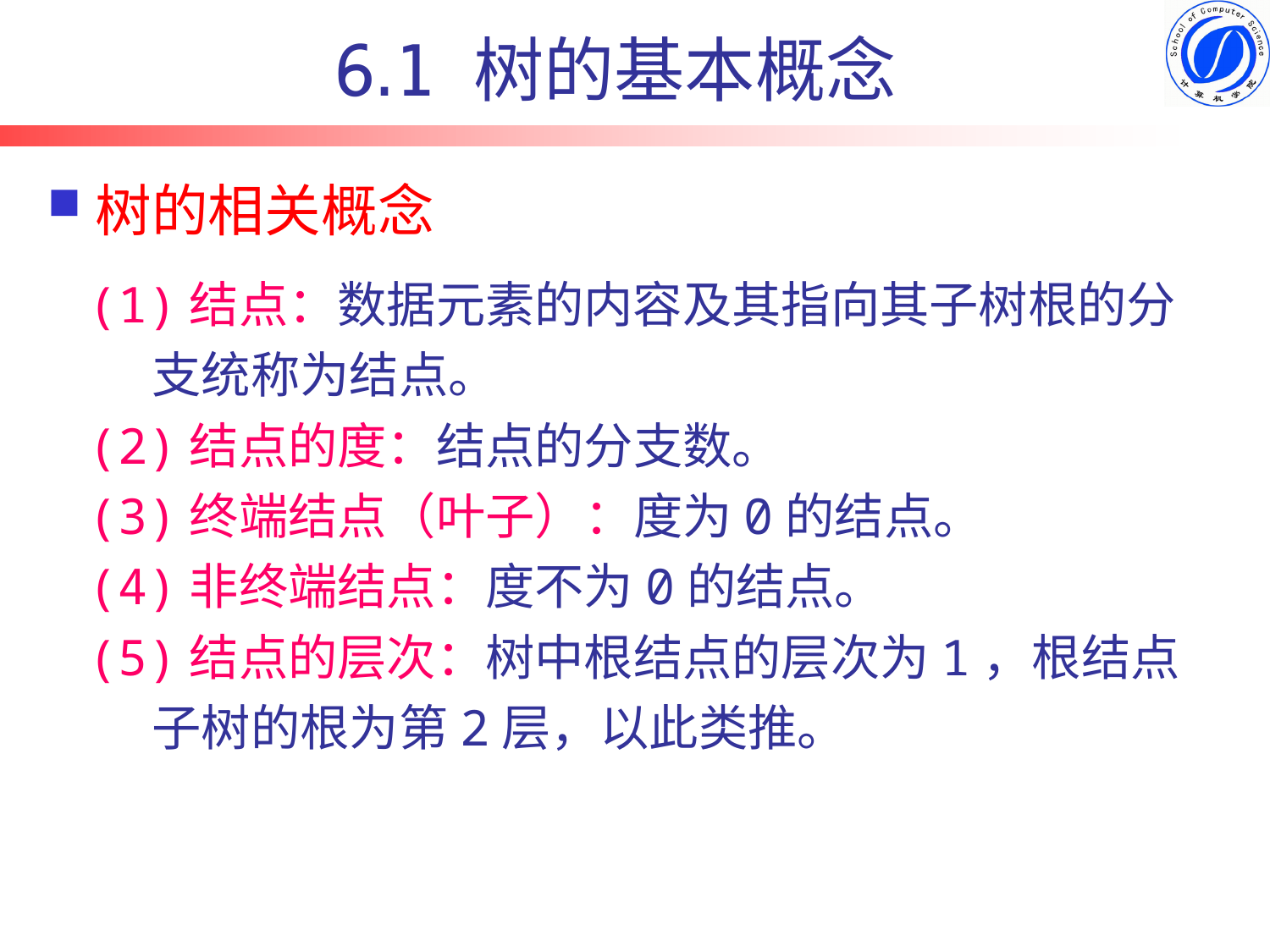

6.1 树的基本概念
# 树的相关概念
(1)结点：数据元素的内容及其指向其子树根的分支统称为结点。
(2)结点的度：结点的分支数。
(3)终端结点（叶子）：度为0的结点。
(4)非终端结点：度不为0的结点。
(5)结点的层次：树中根结点的层次为1，根结点子树的根为第2层，以此类推。